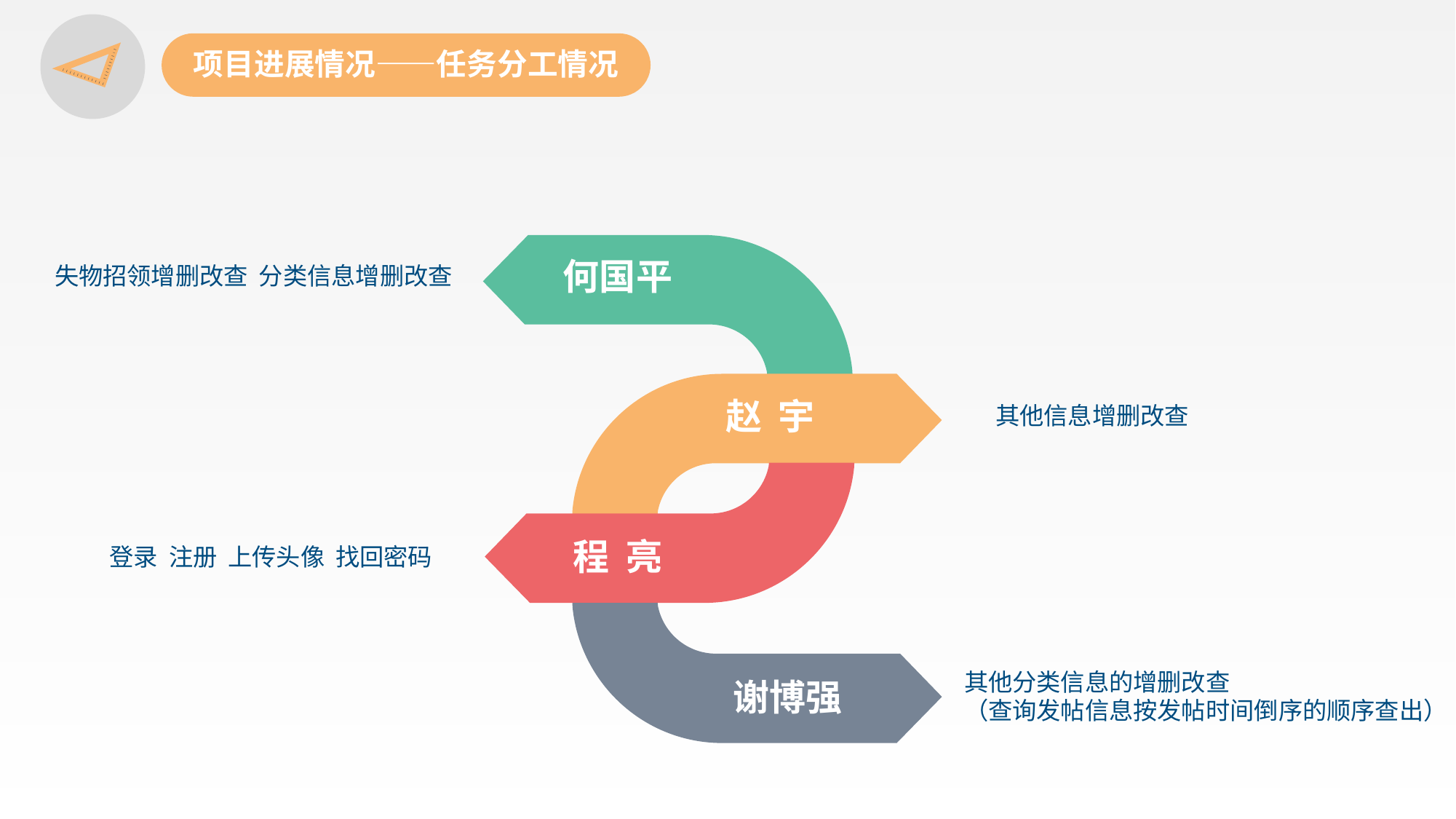

项目进展情况——任务分工情况

何国平
失物招领增删改查  分类信息增删改查

赵  宇

其他信息增删改查

程  亮

登录  注册  上传头像  找回密码

谢博强
其他分类信息的增删改查
（查询发帖信息按发帖时间倒序的顺序查出）